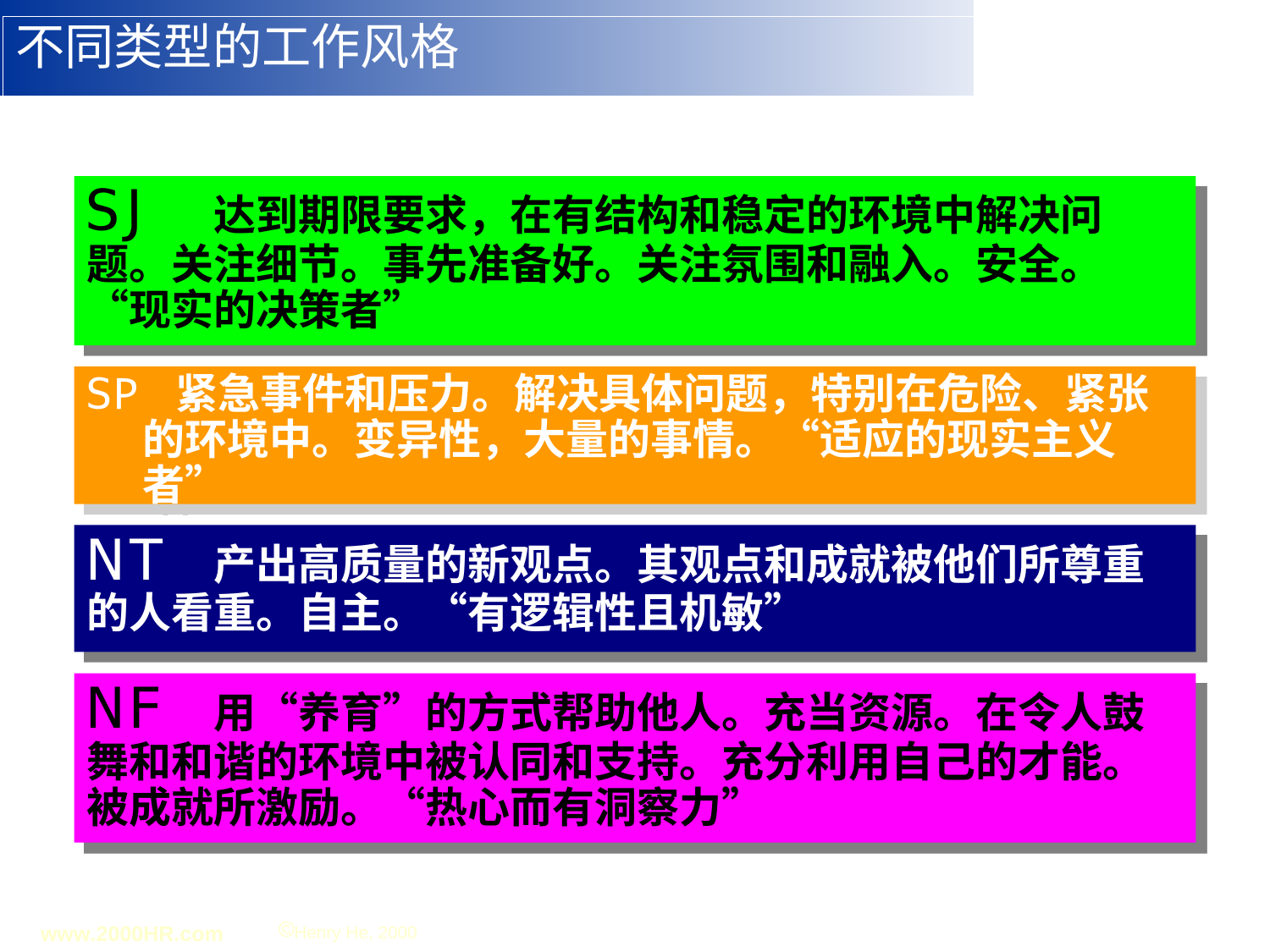

# 不同类型的工作风格
SJ	达到期限要求，在有结构和稳定的环境中解决问题。关注细节。事先准备好。关注氛围和融入。安全。“现实的决策者”
SP  紧急事件和压力。解决具体问题，特别在危险、紧张的环境中。变异性，大量的事情。“适应的现实主义者”
NT	产出高质量的新观点。其观点和成就被他们所尊重的人看重。自主。“有逻辑性且机敏”
NF	用“养育”的方式帮助他人。充当资源。在令人鼓舞和和谐的环境中被认同和支持。充分利用自己的才能。被成就所激励。“热心而有洞察力”